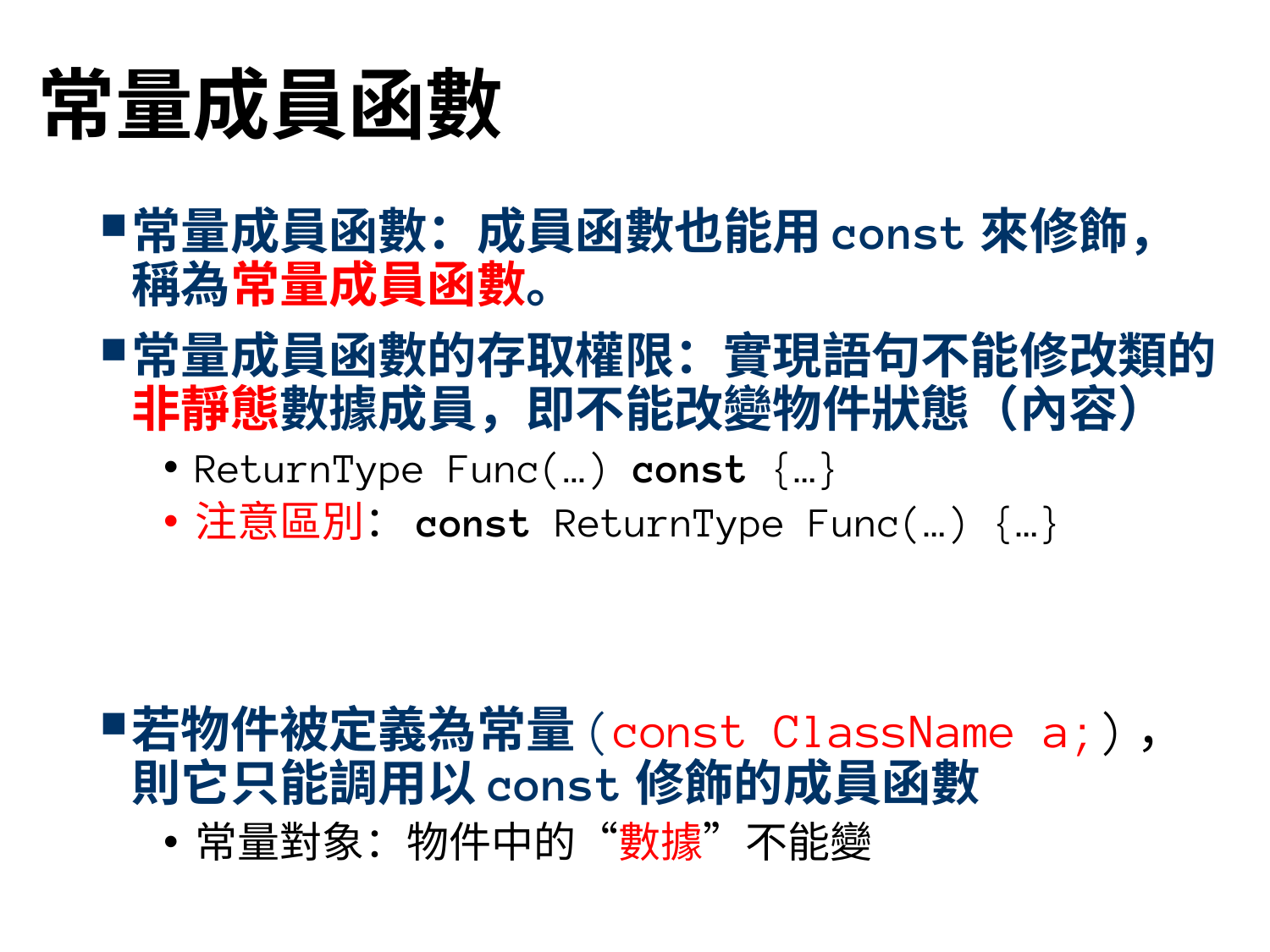

# 常量成員函數
常量成員函數：成員函數也能用const來修飾，稱為常量成員函數。
常量成員函數的存取權限：實現語句不能修改類的非靜態數據成員，即不能改變物件狀態（內容）
ReturnType Func(…) const {…}
注意區別：const ReturnType Func(…) {…}

若物件被定義為常量(const ClassName a;)，則它只能調用以const修飾的成員函數
常量對象：物件中的“數據”不能變